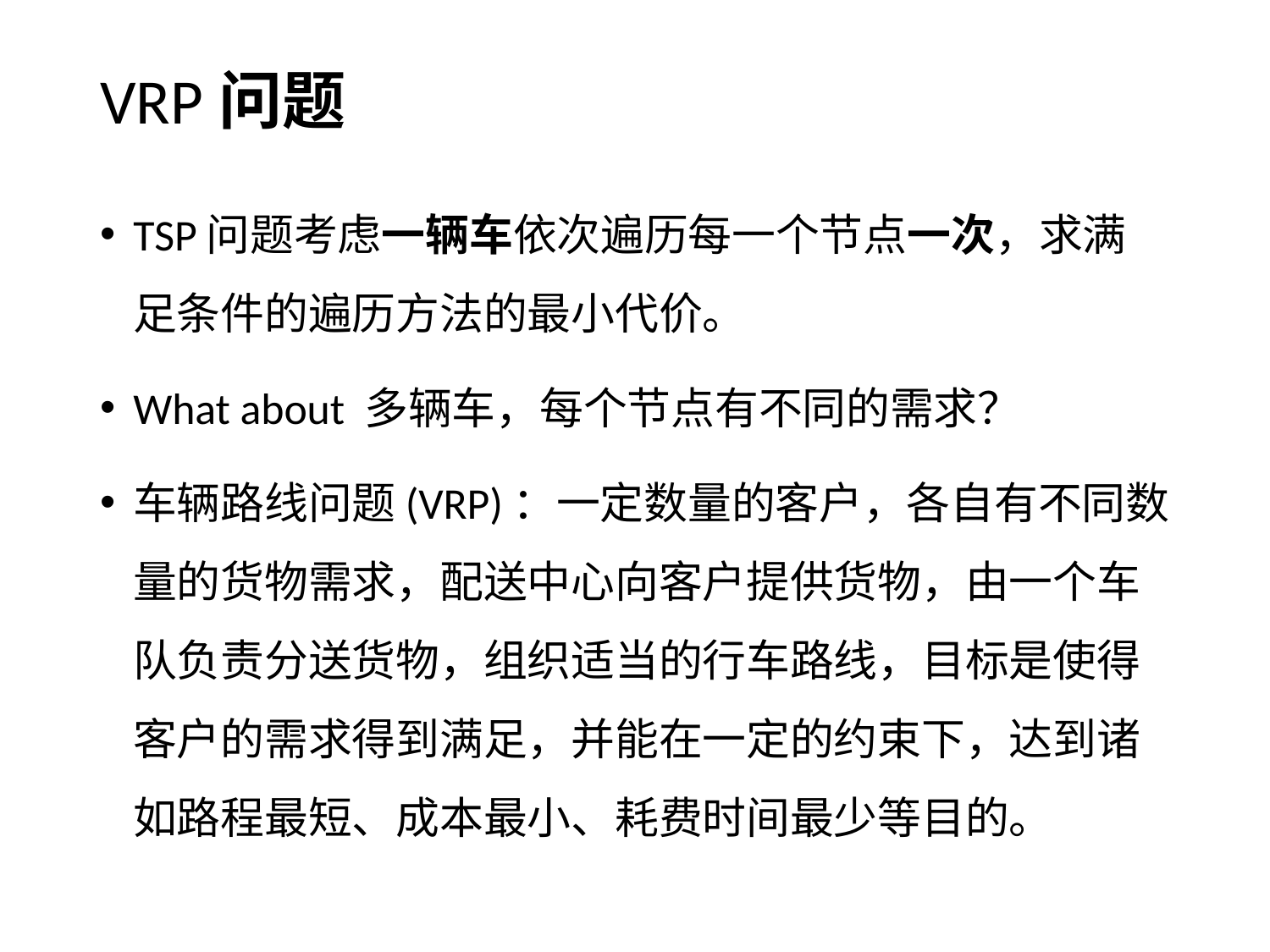

# VRP问题
TSP问题考虑一辆车依次遍历每一个节点一次，求满足条件的遍历方法的最小代价。
What about 多辆车，每个节点有不同的需求？
车辆路线问题(VRP)：一定数量的客户，各自有不同数量的货物需求，配送中心向客户提供货物，由一个车队负责分送货物，组织适当的行车路线，目标是使得客户的需求得到满足，并能在一定的约束下，达到诸如路程最短、成本最小、耗费时间最少等目的。